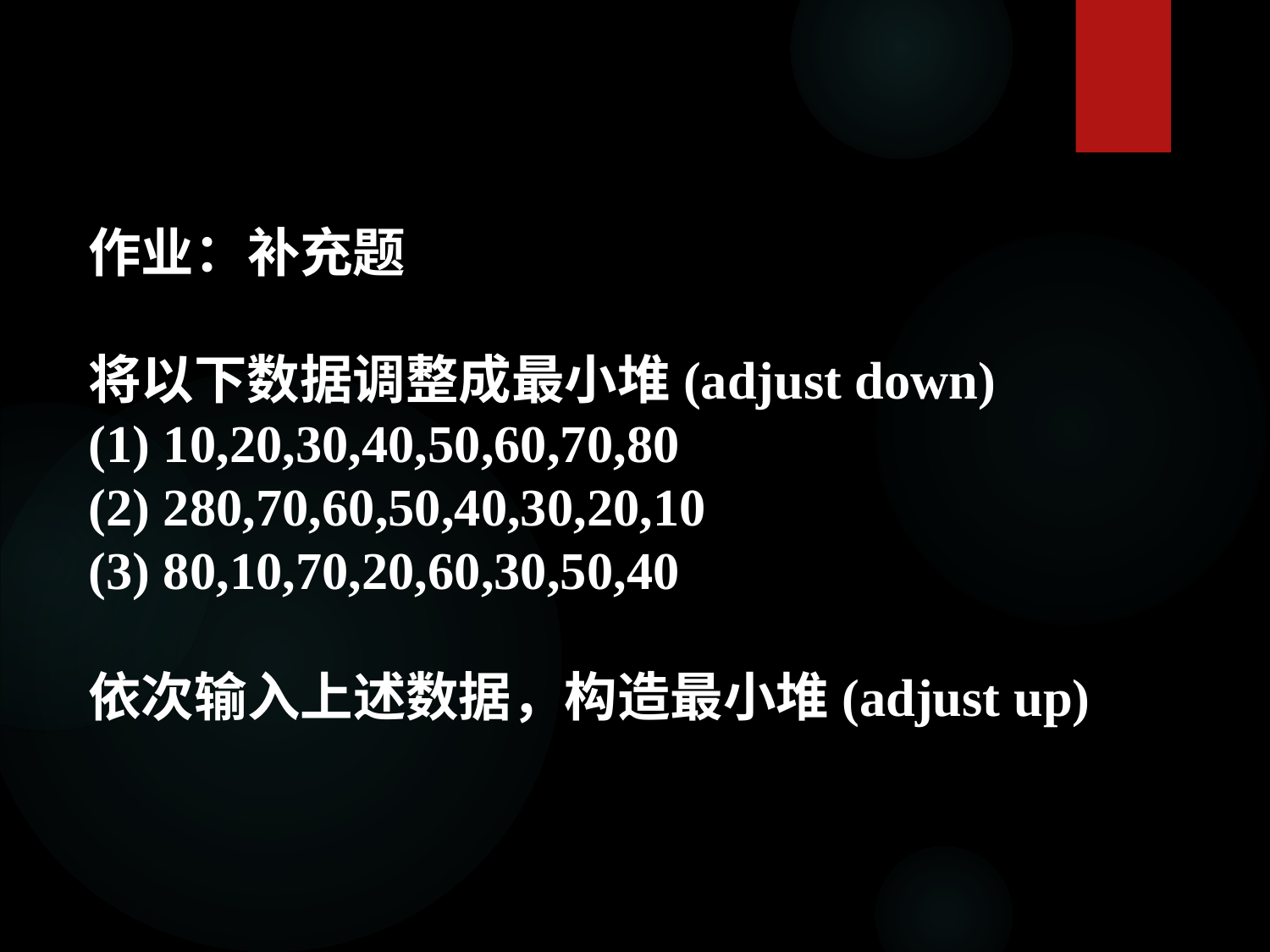

作业：补充题

将以下数据调整成最小堆(adjust down)
(1) 10,20,30,40,50,60,70,80
(2) 280,70,60,50,40,30,20,10
(3) 80,10,70,20,60,30,50,40

依次输入上述数据，构造最小堆(adjust up)